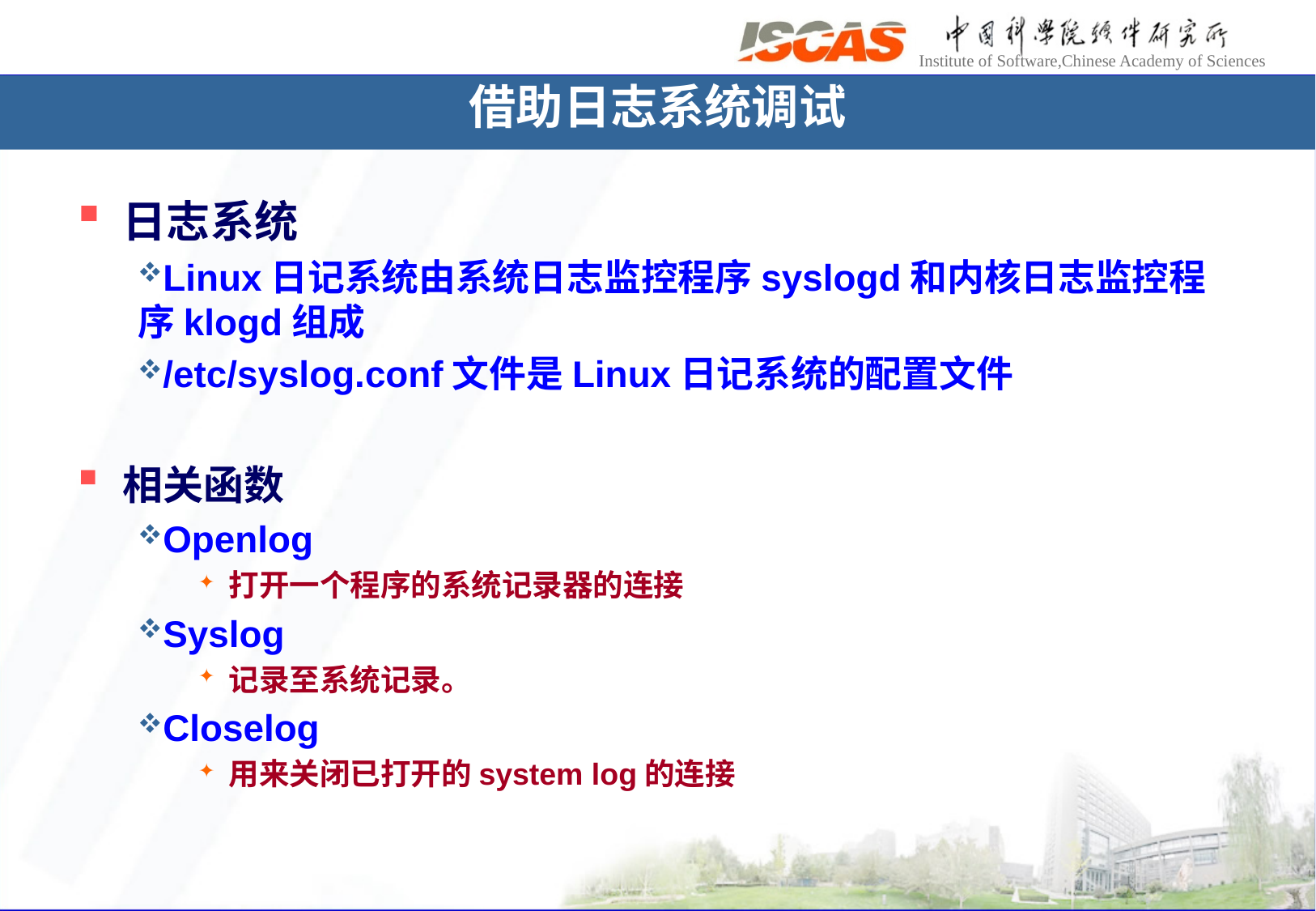

借助日志系统调试
日志系统
Linux日记系统由系统日志监控程序syslogd和内核日志监控程序klogd组成
/etc/syslog.conf文件是Linux日记系统的配置文件

相关函数
Openlog
打开一个程序的系统记录器的连接
Syslog
记录至系统记录。
Closelog
用来关闭已打开的system log的连接